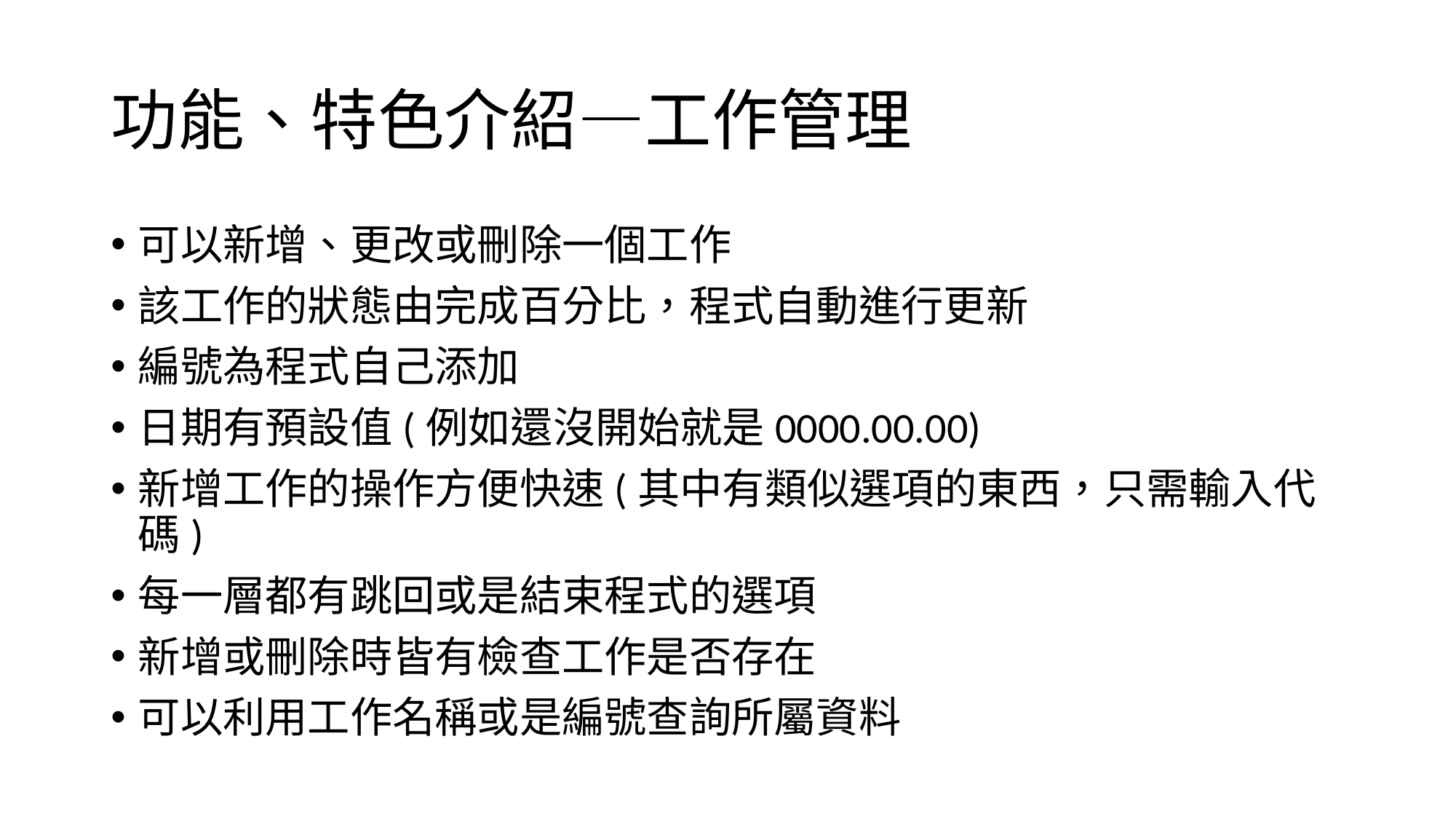

# 功能、特色介紹—工作管理
可以新增、更改或刪除一個工作
該工作的狀態由完成百分比，程式自動進行更新
編號為程式自己添加
日期有預設值(例如還沒開始就是0000.00.00)
新增工作的操作方便快速(其中有類似選項的東西，只需輸入代碼)
每一層都有跳回或是結束程式的選項
新增或刪除時皆有檢查工作是否存在
可以利用工作名稱或是編號查詢所屬資料